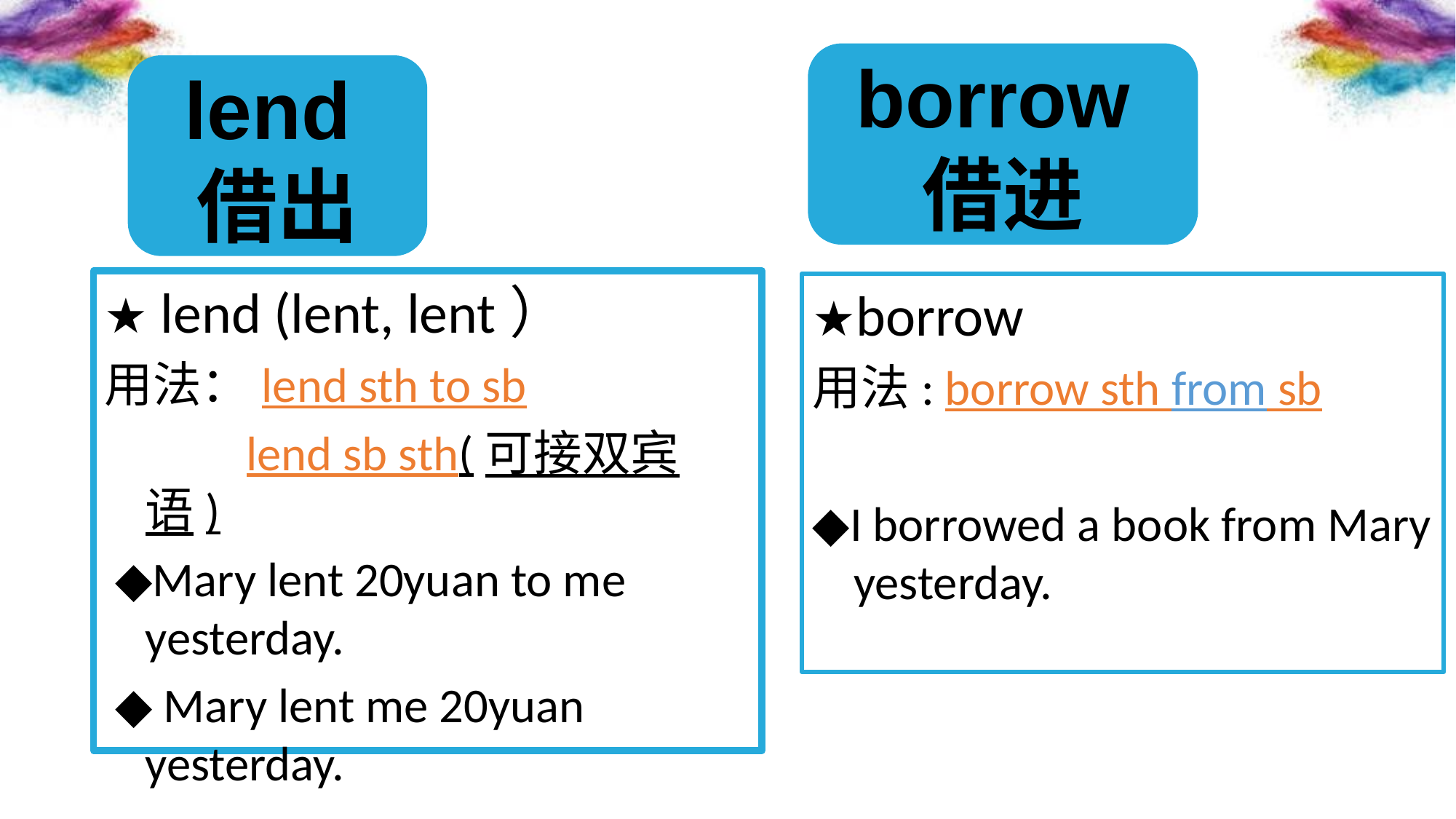

borrow借进
lend借出
★ lend (lent, lent）
用法：lend sth to sb
             lend sb sth(可接双宾语)
 ◆Mary lent 20yuan to me yesterday.
 ◆ Mary lent me 20yuan yesterday.

★borrow
用法: borrow sth from sb

◆I borrowed a book from Mary yesterday.